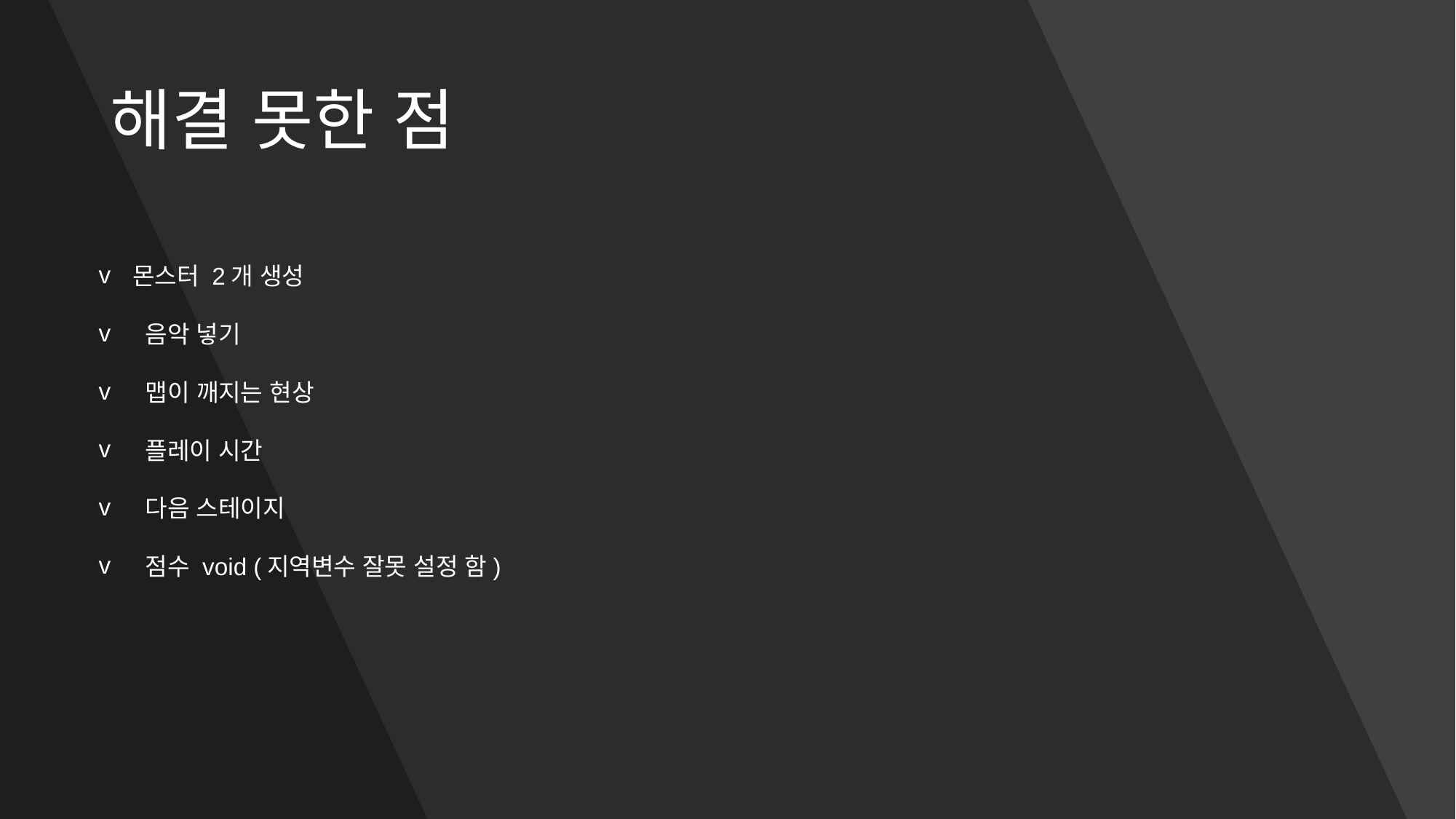

해결 못한 점

몬스터 2개 생성

 음악 넣기

 맵이 깨지는 현상

 플레이 시간

 다음 스테이지

 점수 void (지역변수 잘못 설정 함)